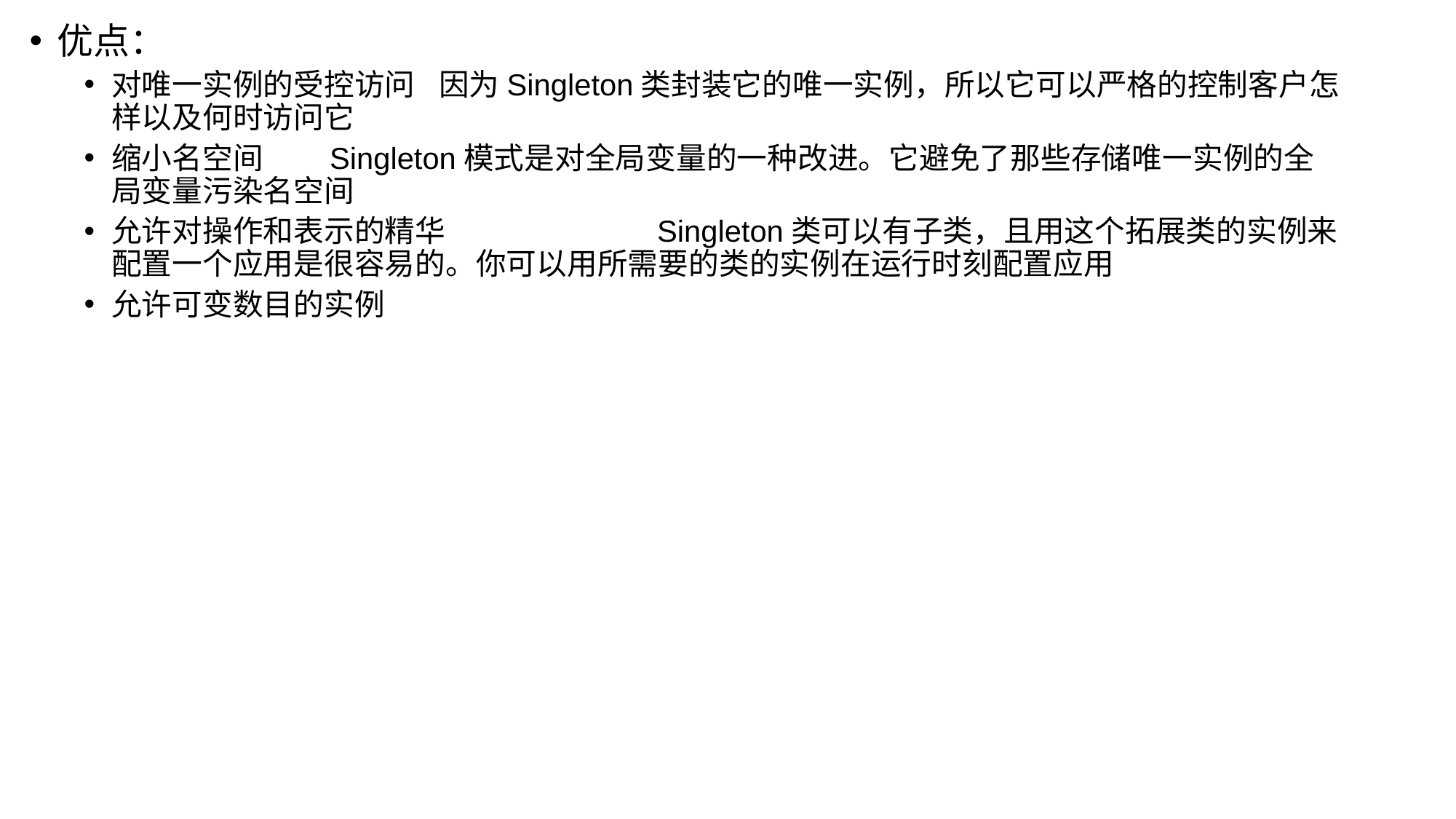

优点：
对唯一实例的受控访问	因为Singleton类封装它的唯一实例，所以它可以严格的控制客户怎样以及何时访问它
缩小名空间	Singleton模式是对全局变量的一种改进。它避免了那些存储唯一实例的全局变量污染名空间
允许对操作和表示的精华		Singleton类可以有子类，且用这个拓展类的实例来配置一个应用是很容易的。你可以用所需要的类的实例在运行时刻配置应用
允许可变数目的实例